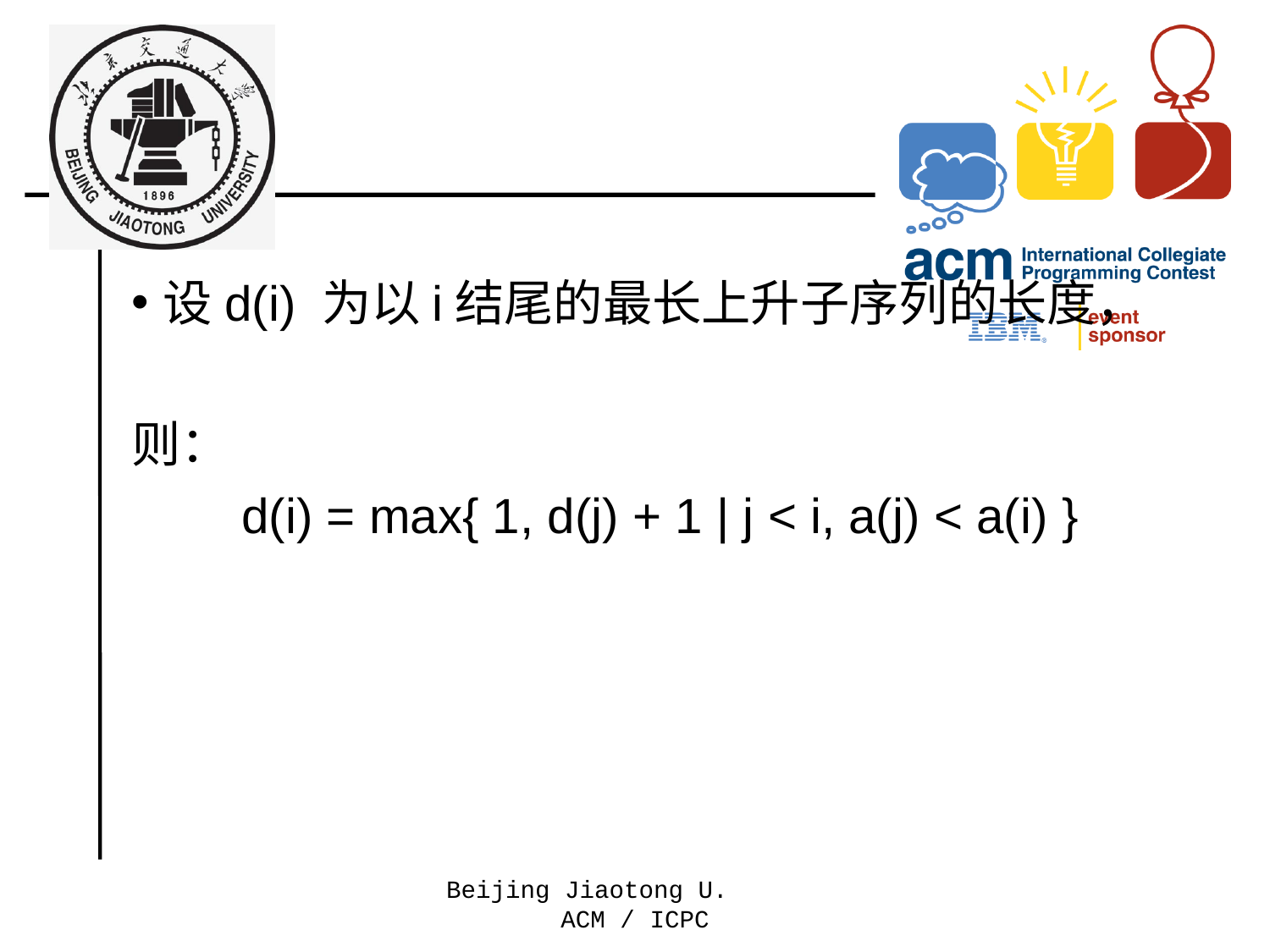

#
设d(i) 为以i结尾的最长上升子序列的长度，

则：
        d(i) = max{ 1, d(j) + 1 | j < i, a(j) < a(i) }